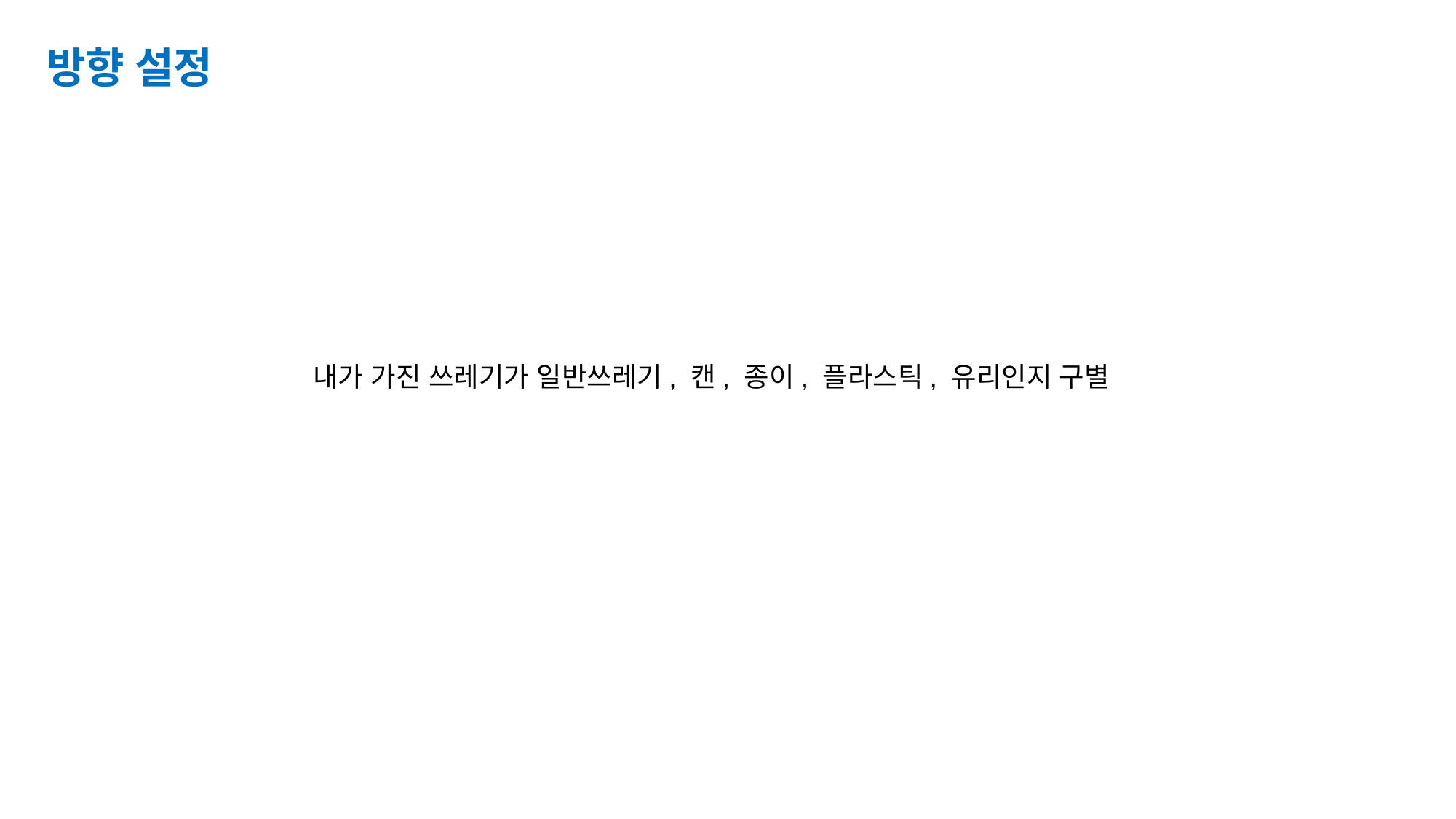

방향 설정
내가 가진 쓰레기가 일반쓰레기, 캔, 종이, 플라스틱, 유리인지 구별